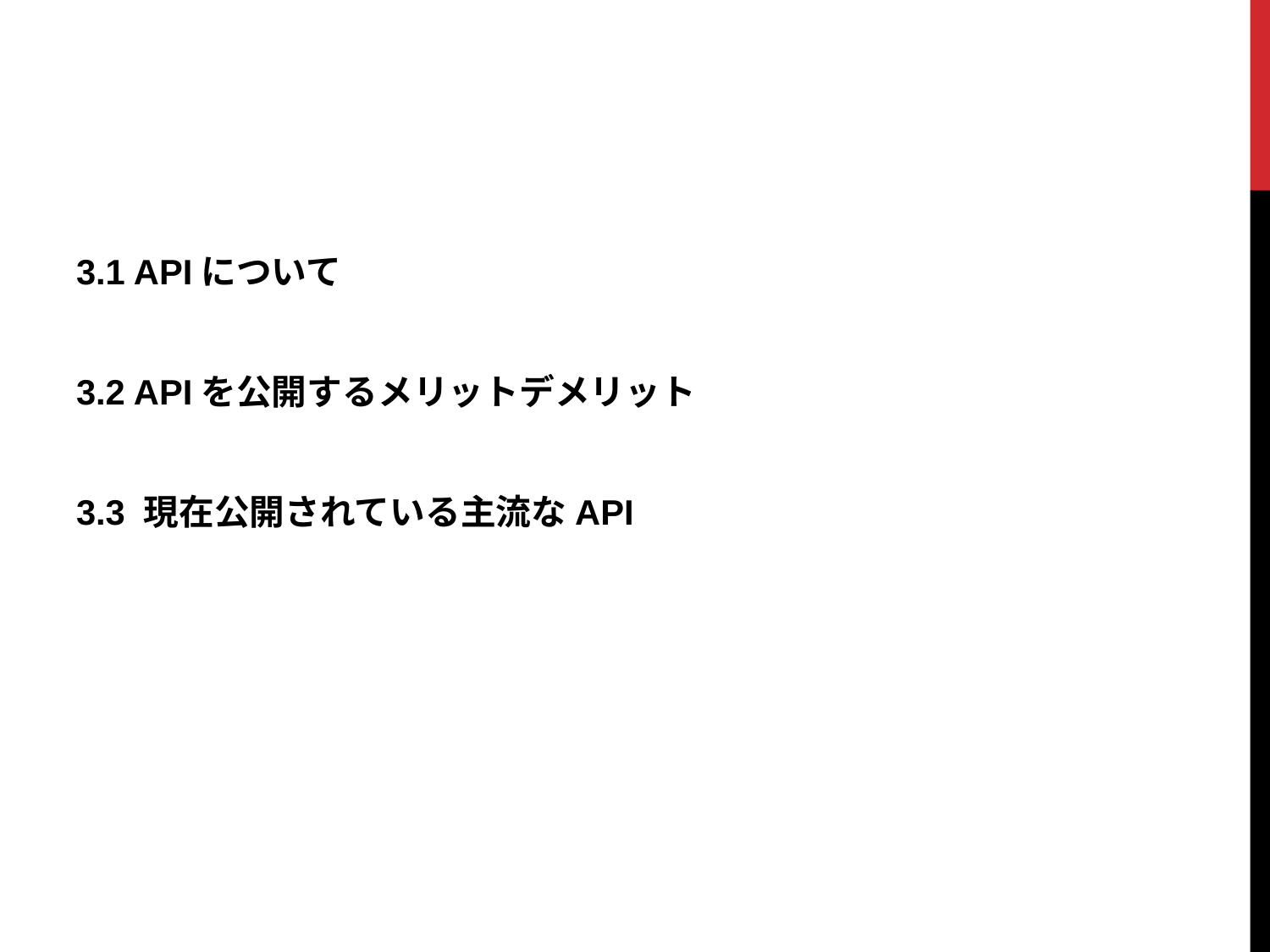

#
3.1 APIについて

3.2 APIを公開するメリットデメリット

3.3 現在公開されている主流なAPI